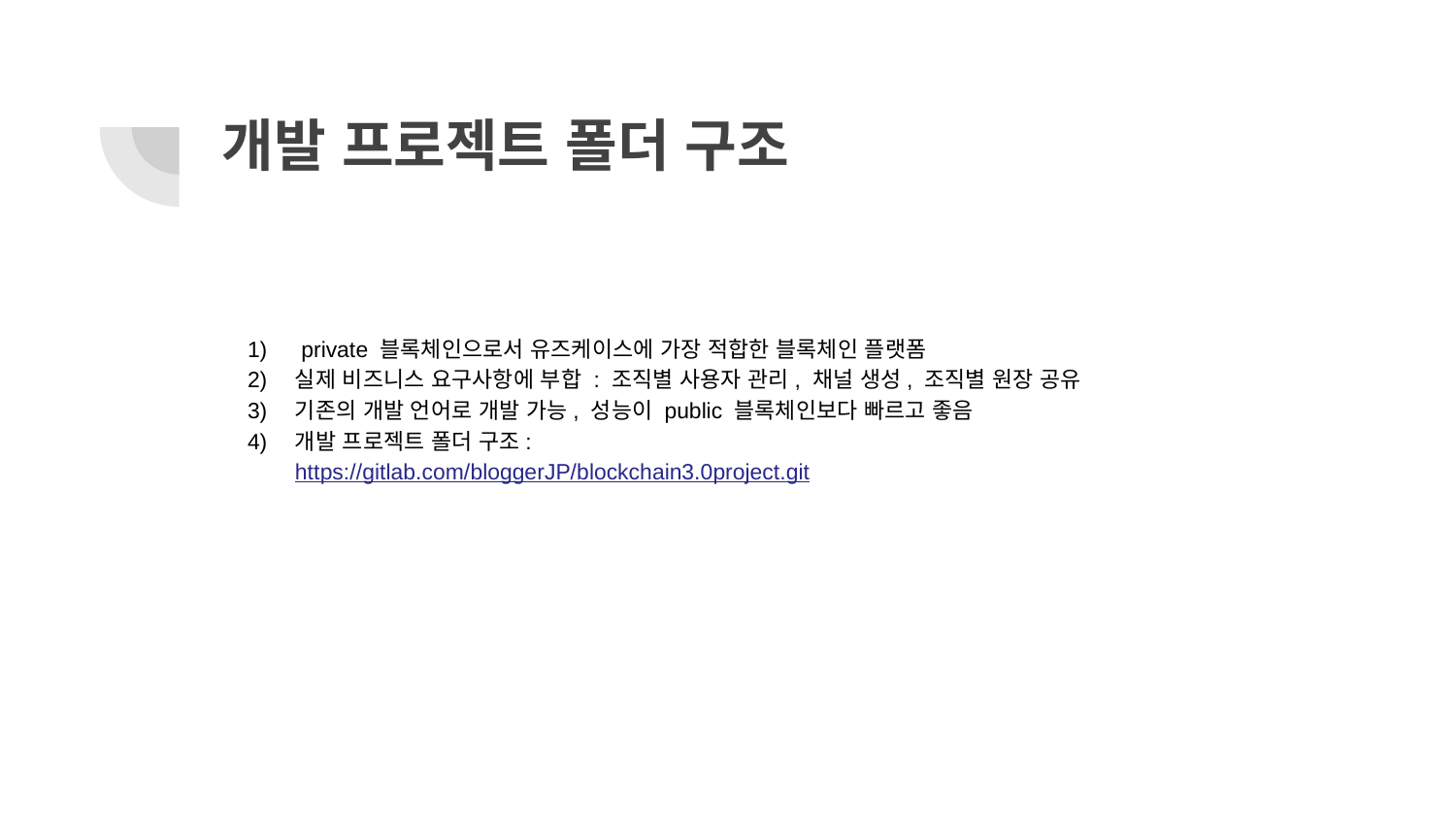

# 개발 프로젝트 폴더 구조
 private 블록체인으로서 유즈케이스에 가장 적합한 블록체인 플랫폼
실제 비즈니스 요구사항에 부합 : 조직별 사용자 관리, 채널 생성, 조직별 원장 공유
기존의 개발 언어로 개발 가능, 성능이 public 블록체인보다 빠르고 좋음
개발 프로젝트 폴더 구조:
https://gitlab.com/bloggerJP/blockchain3.0project.git